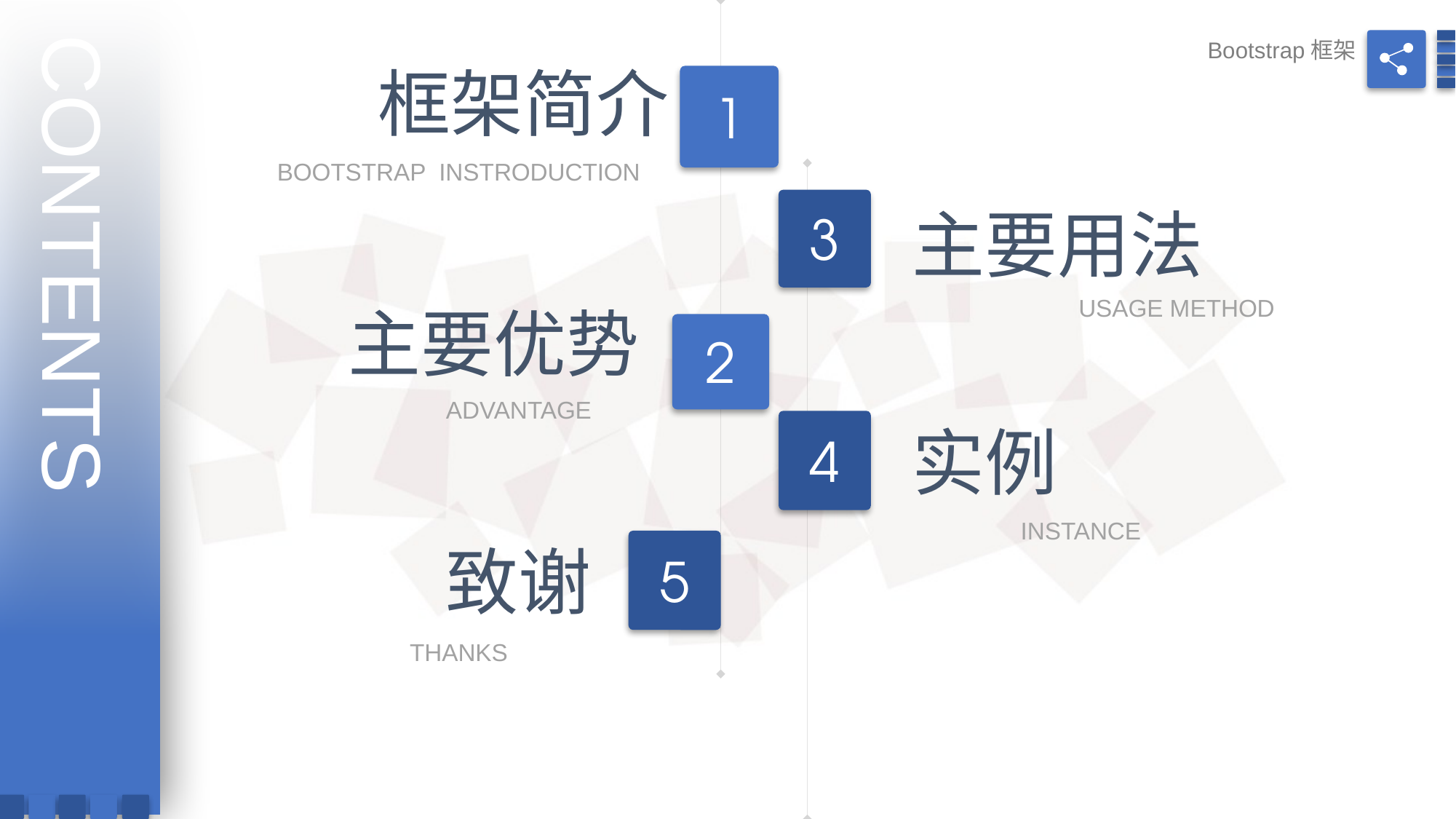

CONTENTS
Bootstrap框架

框架简介
1
BOOTSTRAP  INSTRODUCTION
3
主要用法
USAGE METHOD
主要优势
2

ADVANTAGE
4
实例

INSTANCE
5
致谢
THANKS